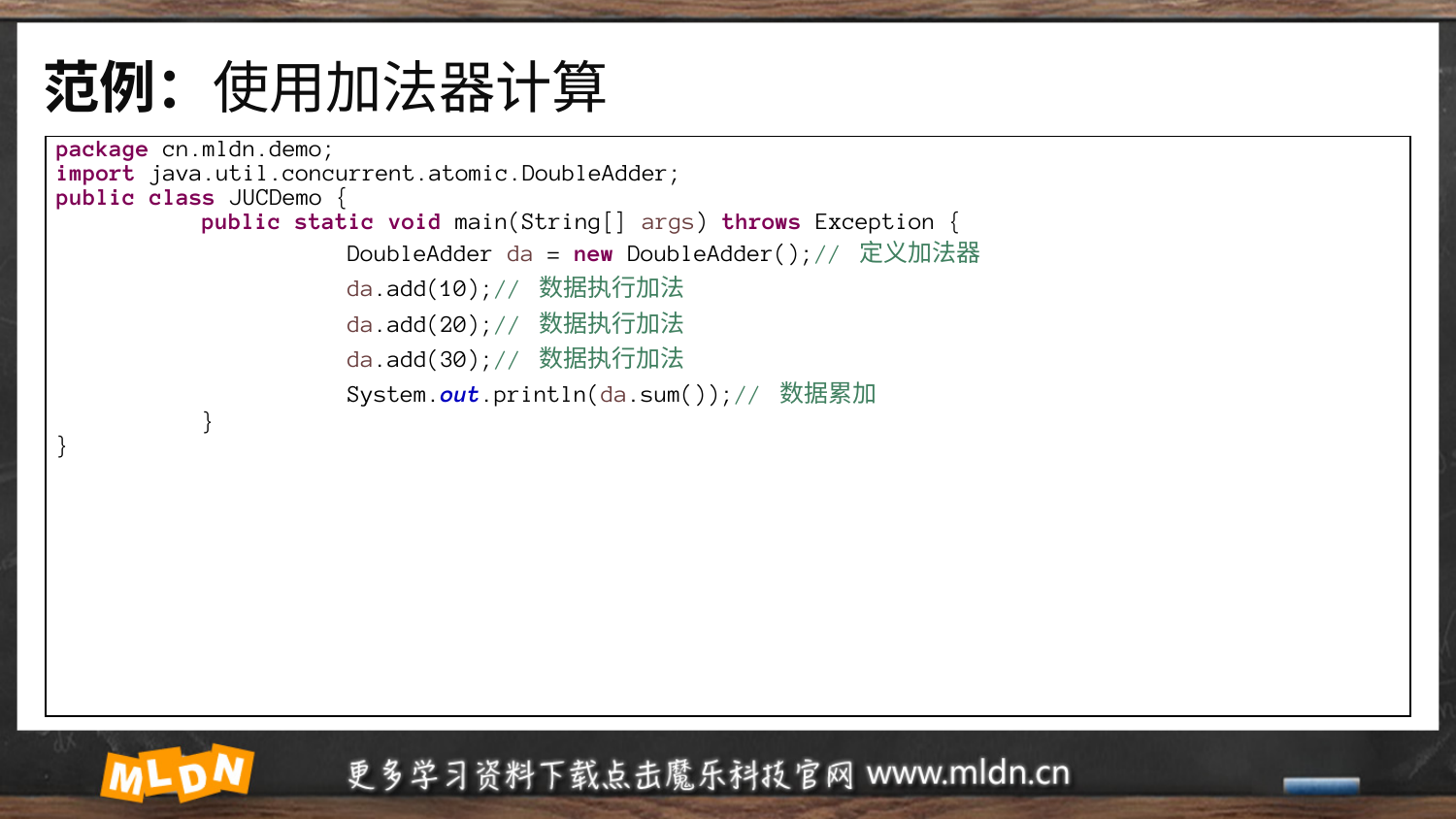

# 范例：使用加法器计算
| package cn.mldn.demo; import java.util.concurrent.atomic.DoubleAdder; public class JUCDemo { public static void main(String[] args) throws Exception { DoubleAdder da = new DoubleAdder();// 定义加法器 da.add(10);// 数据执行加法 da.add(20);// 数据执行加法 da.add(30);// 数据执行加法 System.out.println(da.sum());// 数据累加 } } |
| --- |